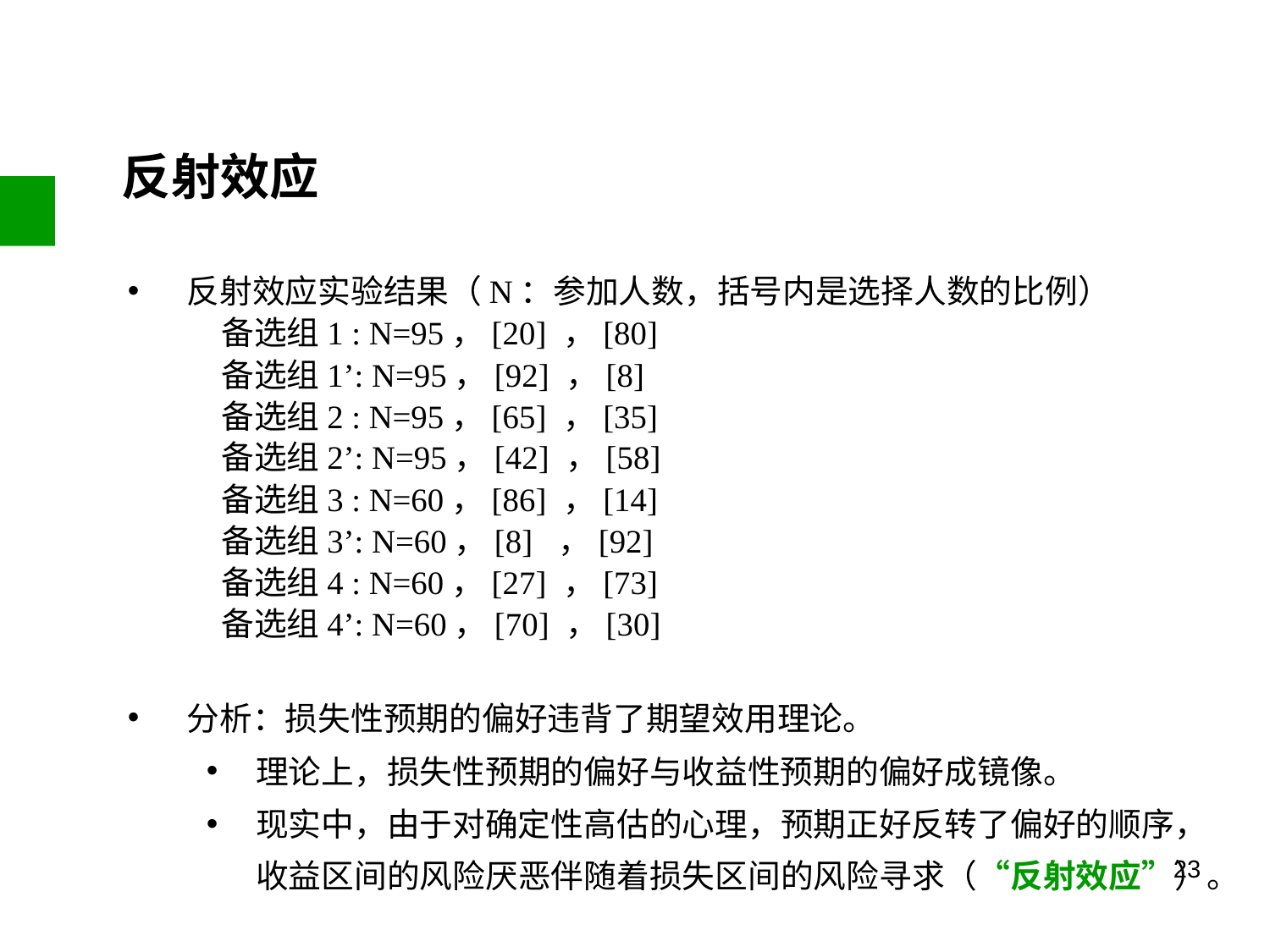

# 反射效应

反射效应实验结果（N：参加人数，括号内是选择人数的比例）
备选组1 : N=95，[20] ，[80]
备选组1’: N=95，[92] ，[8]
备选组2 : N=95，[65] ，[35]
备选组2’: N=95，[42] ，[58]
备选组3 : N=60，[86] ，[14]
备选组3’: N=60，[8]  ，[92]
备选组4 : N=60，[27] ，[73]
备选组4’: N=60，[70] ，[30]

分析：损失性预期的偏好违背了期望效用理论。
理论上，损失性预期的偏好与收益性预期的偏好成镜像。
现实中，由于对确定性高估的心理，预期正好反转了偏好的顺序，收益区间的风险厌恶伴随着损失区间的风险寻求（“反射效应”）。